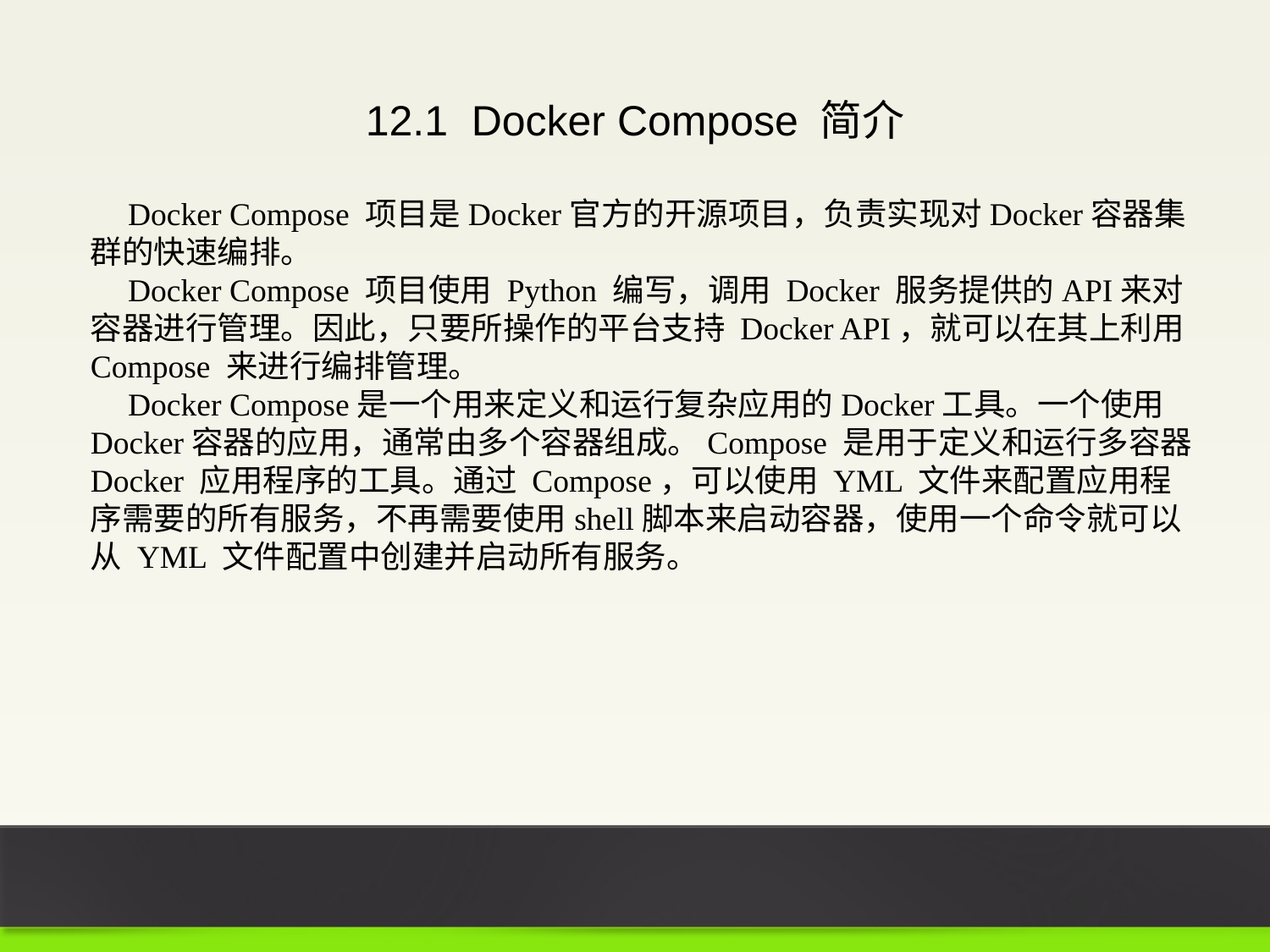

12.1  Docker Compose 简介
Docker Compose 项目是Docker官方的开源项目，负责实现对Docker容器集群的快速编排。
Docker Compose 项目使用 Python 编写，调用 Docker 服务提供的API来对容器进行管理。因此，只要所操作的平台支持 Docker API，就可以在其上利用Compose 来进行编排管理。
Docker Compose是一个用来定义和运行复杂应用的Docker工具。一个使用Docker容器的应用，通常由多个容器组成。Compose 是用于定义和运行多容器 Docker 应用程序的工具。通过 Compose，可以使用 YML 文件来配置应用程序需要的所有服务，不再需要使用shell脚本来启动容器，使用一个命令就可以从 YML 文件配置中创建并启动所有服务。